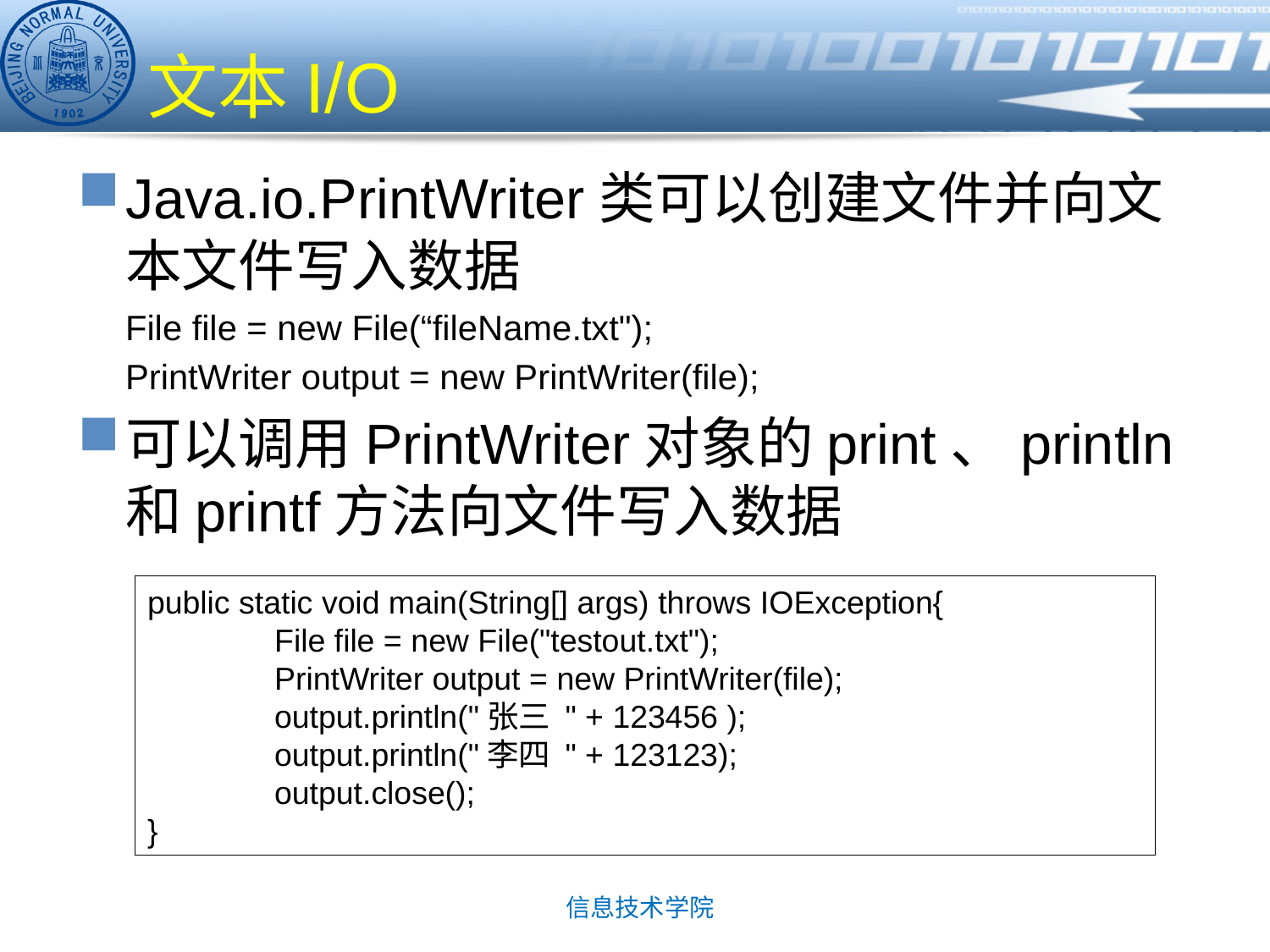

# 文本I/O
Java.io.PrintWriter类可以创建文件并向文本文件写入数据
	File file = new File(“fileName.txt");
	PrintWriter output = new PrintWriter(file);
可以调用PrintWriter对象的print、println和printf方法向文件写入数据
public static void main(String[] args) throws IOException{
	File file = new File("testout.txt");
	PrintWriter output = new PrintWriter(file);
	output.println("张三 " + 123456 );
	output.println("李四 " + 123123);
	output.close();
}
18